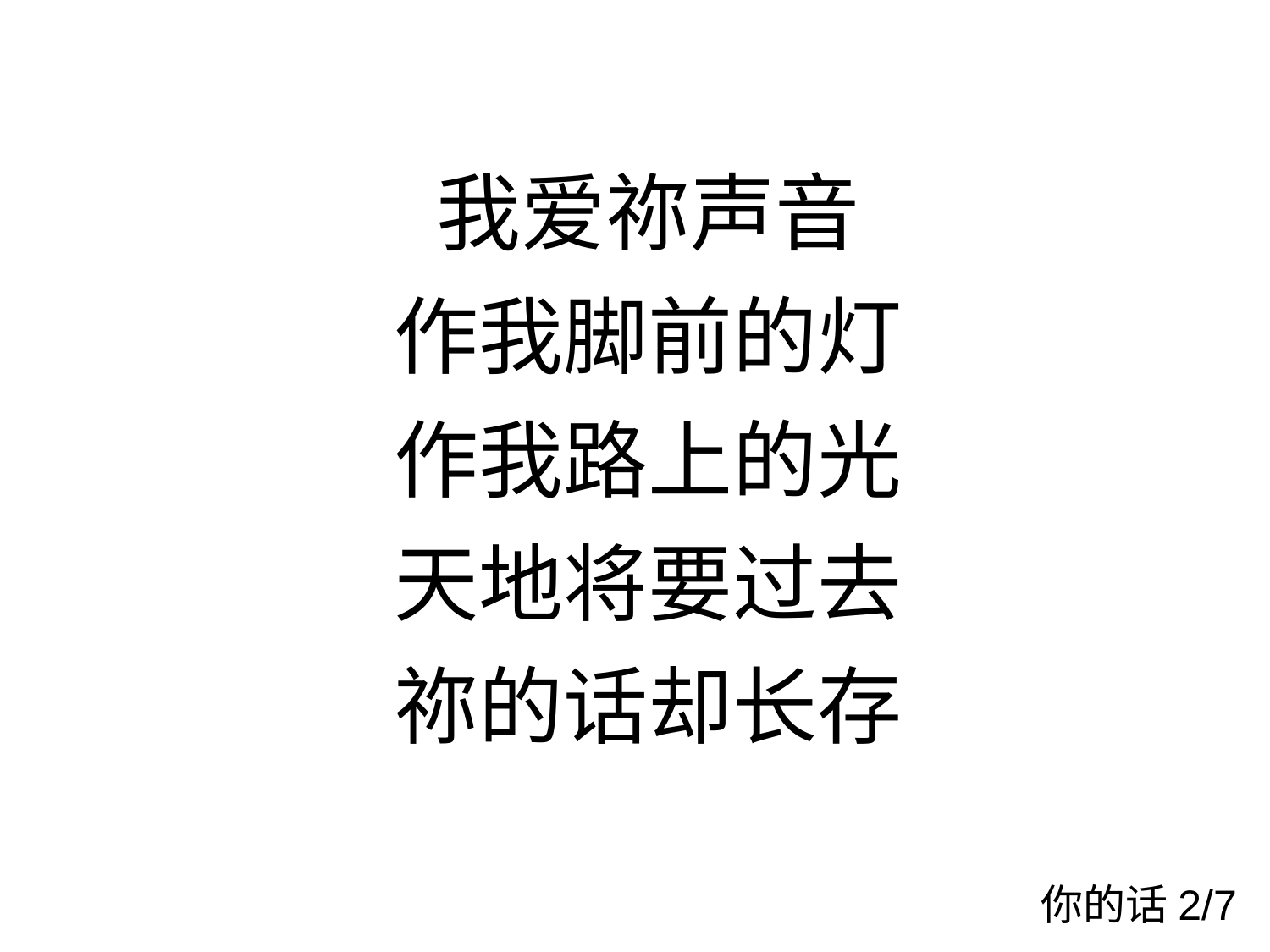

我爱祢声音
作我脚前的灯
作我路上的光
天地将要过去
祢的话却长存
你的话2/7